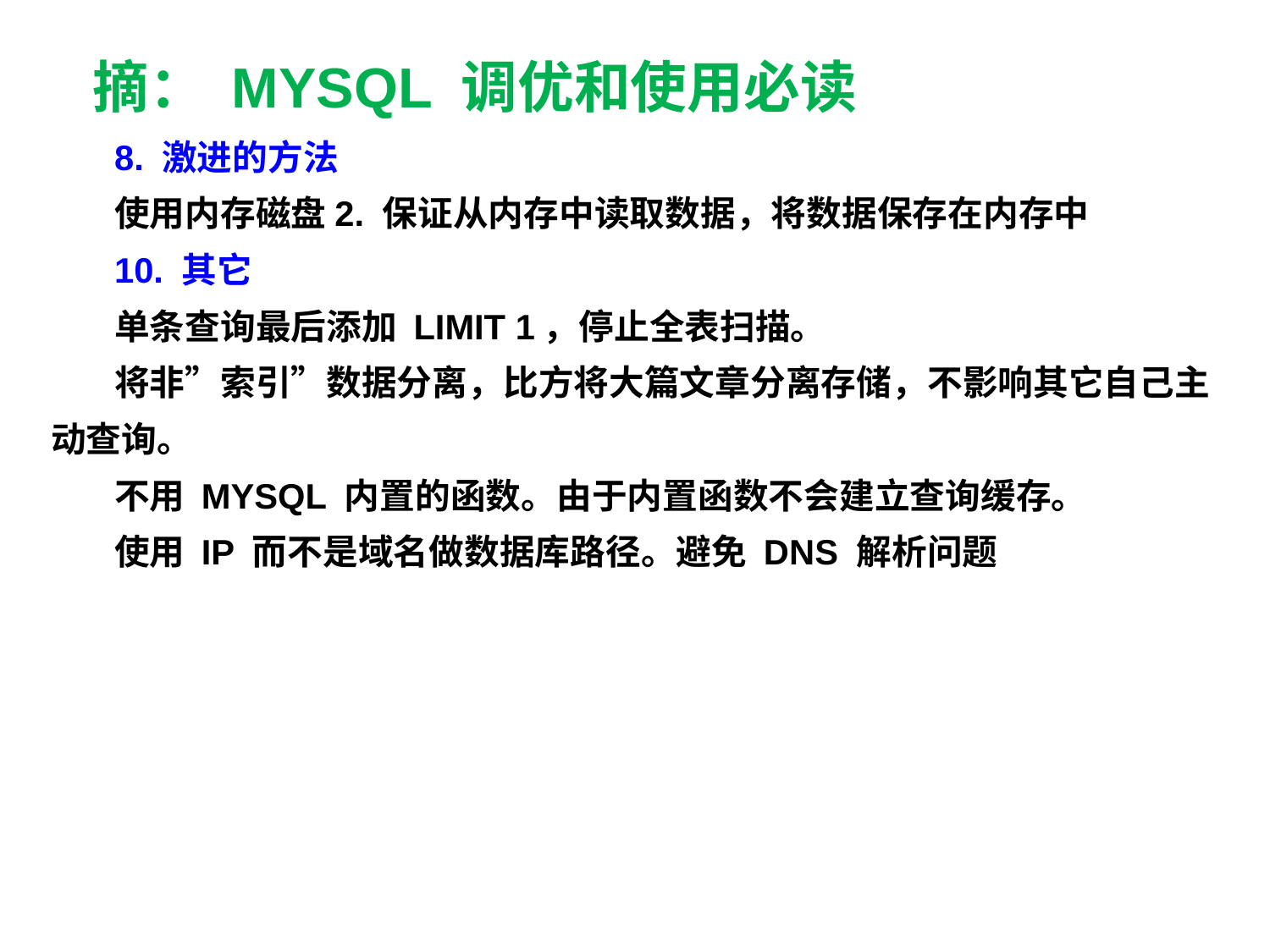

摘： MYSQL 调优和使用必读
8. 激进的方法
使用内存磁盘2. 保证从内存中读取数据，将数据保存在内存中
10. 其它
单条查询最后添加 LIMIT 1，停止全表扫描。
将非”索引”数据分离，比方将大篇文章分离存储，不影响其它自己主动查询。
不用 MYSQL 内置的函数。由于内置函数不会建立查询缓存。
使用 IP 而不是域名做数据库路径。避免 DNS 解析问题